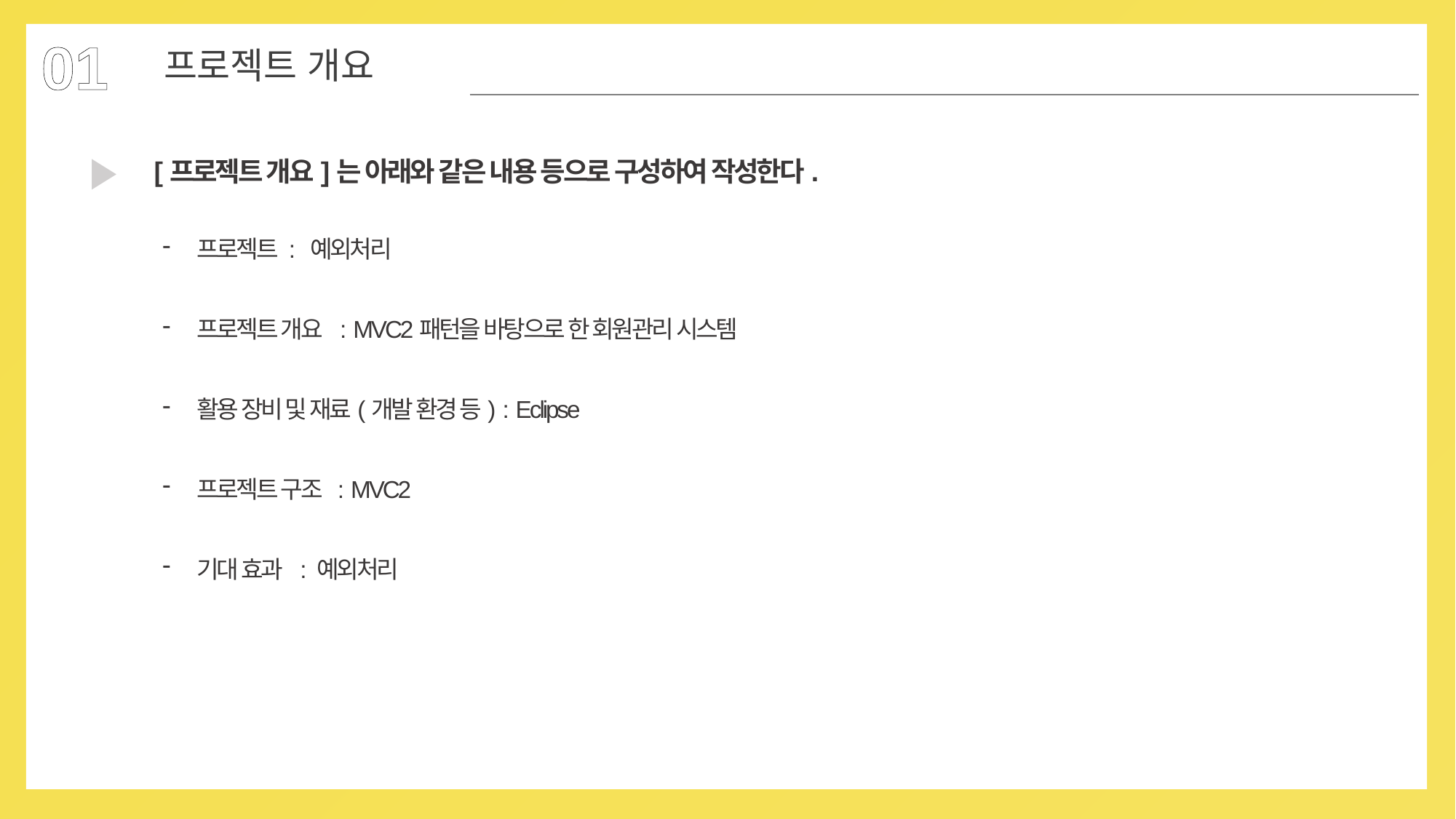

01

프로젝트 개요
▶
[프로젝트 개요]는 아래와 같은 내용 등으로 구성하여 작성한다.
프로젝트 :  예외처리

프로젝트 개요  :  MVC2패턴을 바탕으로 한 회원관리 시스템

활용 장비 및 재료(개발 환경 등)  :  Eclipse

프로젝트 구조  :  MVC2

기대 효과  : 예외처리